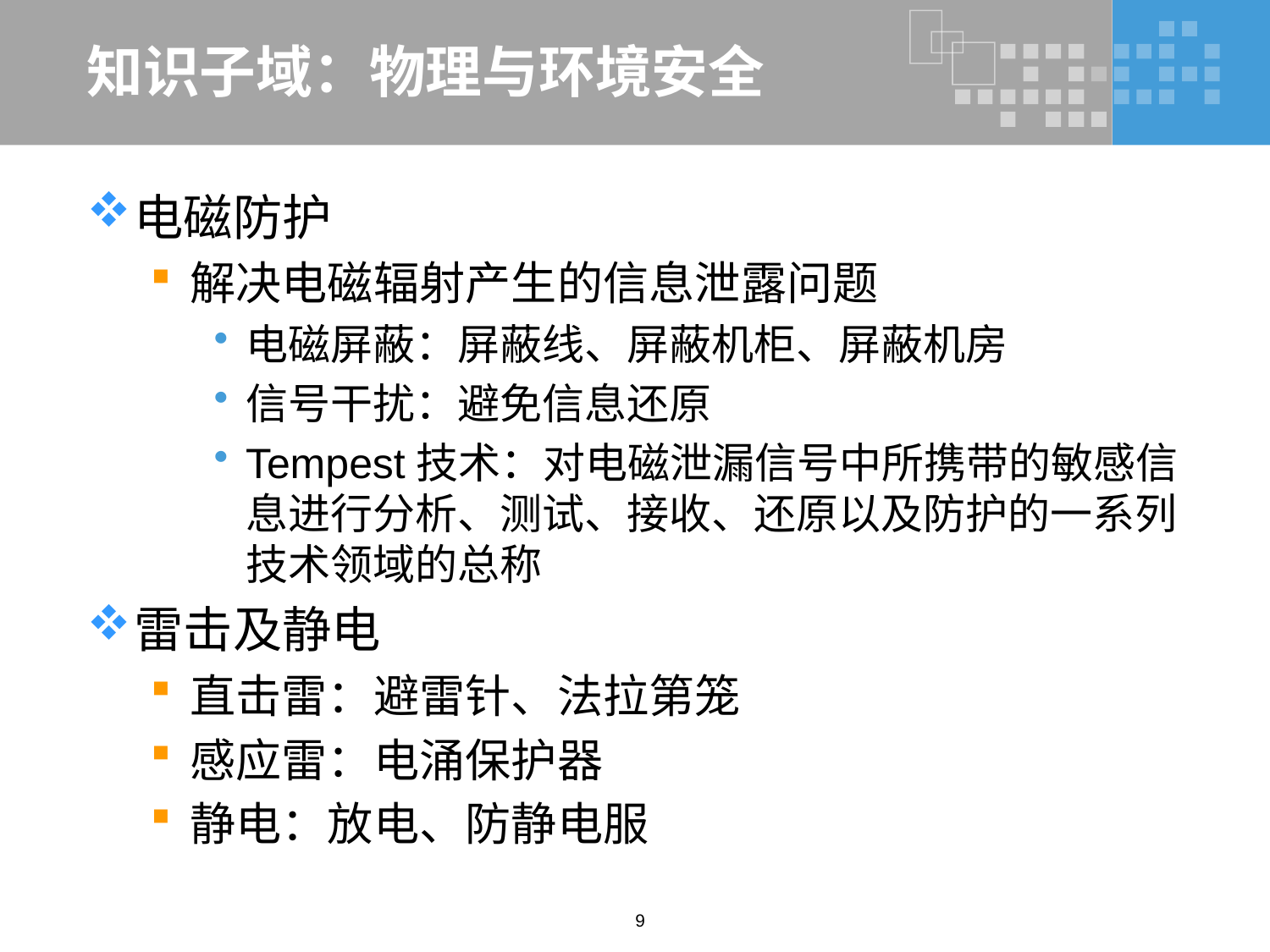

# 知识子域：物理与环境安全
电磁防护
解决电磁辐射产生的信息泄露问题
电磁屏蔽：屏蔽线、屏蔽机柜、屏蔽机房
信号干扰：避免信息还原
Tempest技术：对电磁泄漏信号中所携带的敏感信息进行分析、测试、接收、还原以及防护的一系列技术领域的总称
雷击及静电
直击雷：避雷针、法拉第笼
感应雷：电涌保护器
静电：放电、防静电服
9